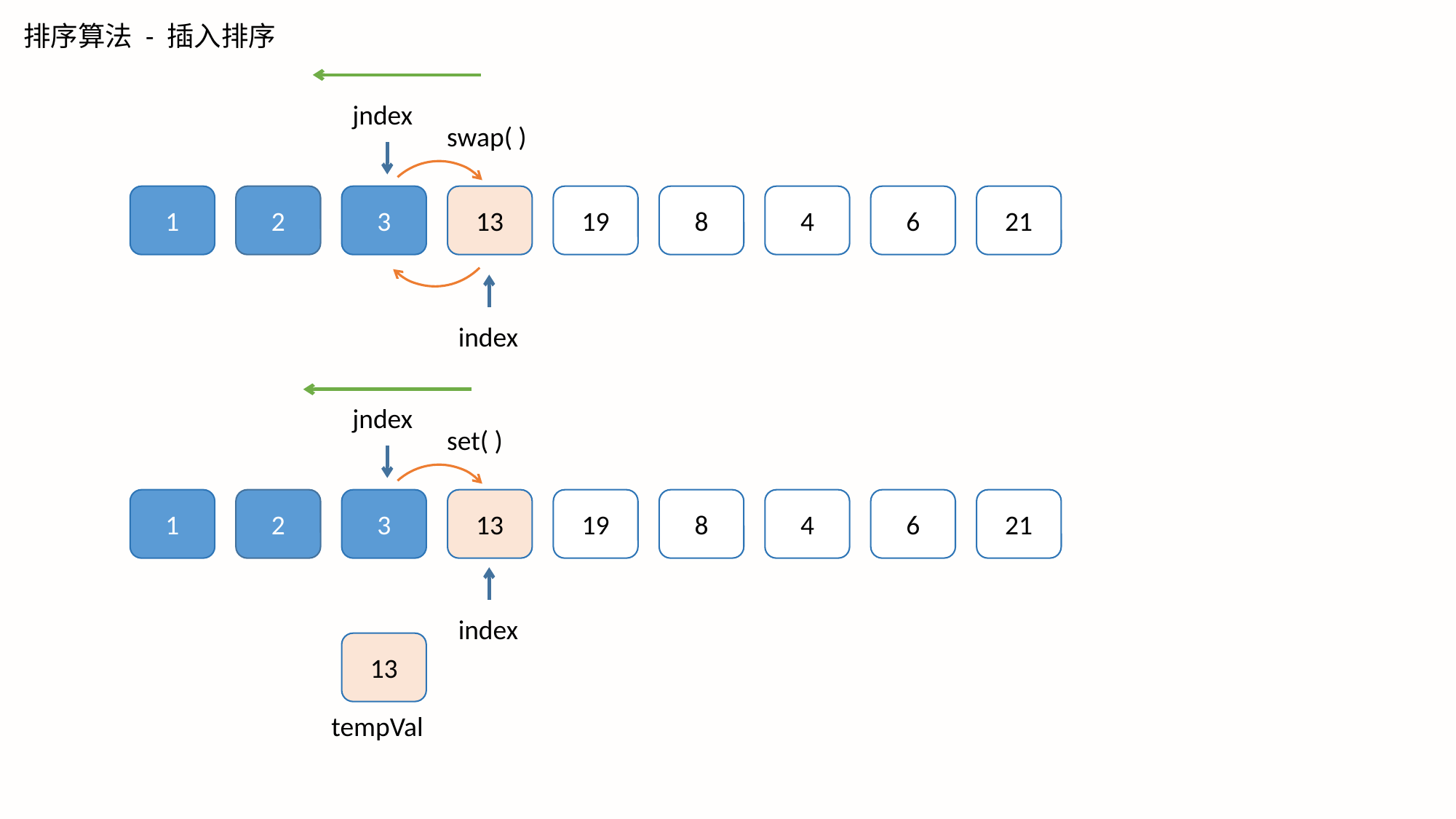

排序算法 - 插入排序
jndex
swap( )

1
2
3
13
19
8
4
6
21
index
jndex
set( )

1
2
3
13
19
8
4
6
21
index
13
tempVal